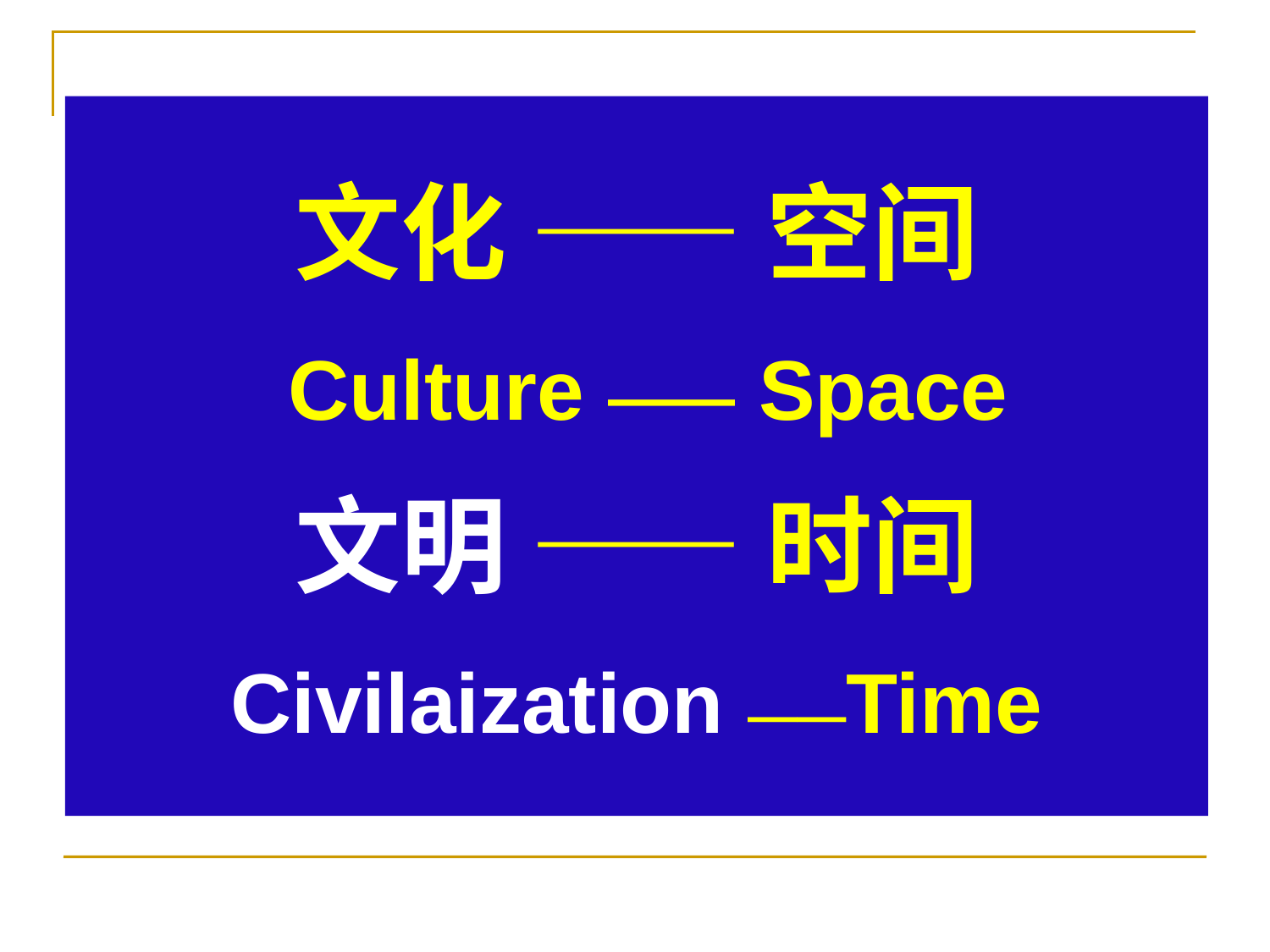

文化 —— 空间
 Culture —— Space
文明 —— 时间
Civilaization ——Time

66